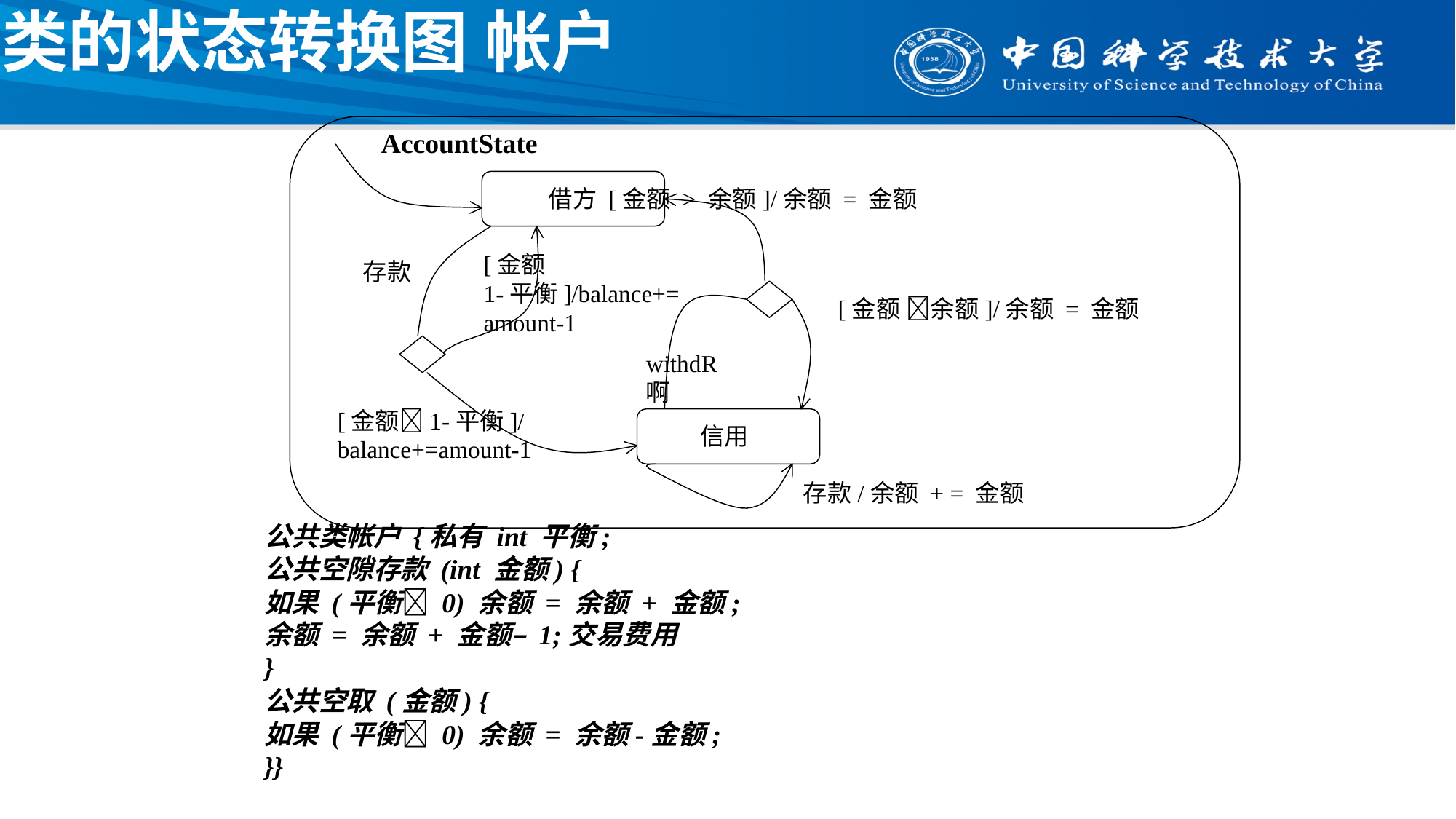

# 类的状态转换图 帐户

AccountState
借方 [金额 > 余额]/余额 = 金额

[金额 1-平衡]/balance+=amount-1
存款

[金额 ⁄余额]/余额 = 金额

withdR啊

[金额×1-平衡]/balance+=amount-1

信用

存款/余额 + = 金额
公共类帐户 {私有 int 平衡;
公共空隙存款 (int 金额) {
如果 (平衡× 0) 余额 = 余额 + 金额;
余额 = 余额 + 金额– 1;交易费用
}
公共空取 (金额) {
如果 (平衡× 0) 余额 = 余额-金额;
}}